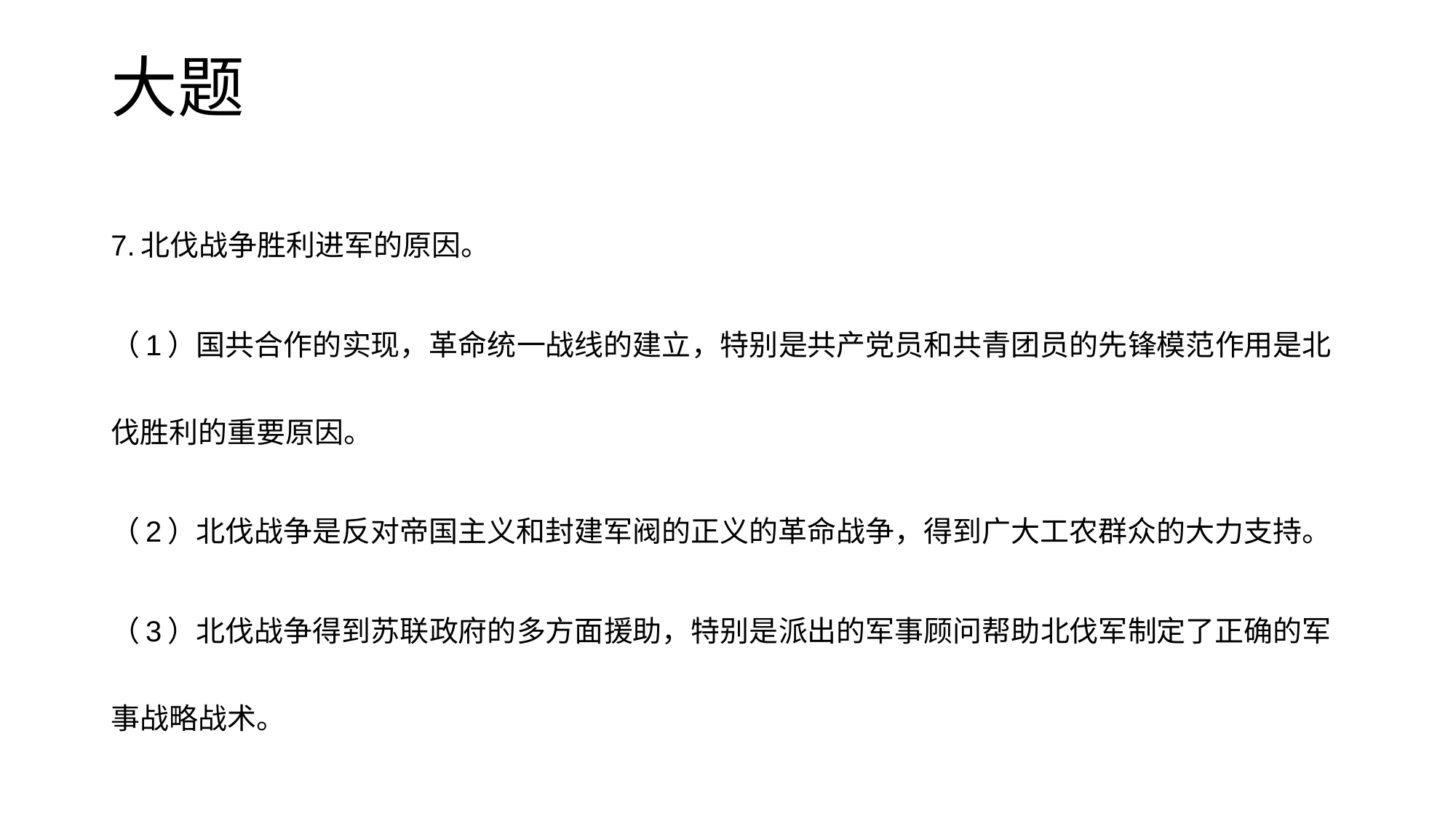

# 大题
7.北伐战争胜利进军的原因。
（1）国共合作的实现，革命统一战线的建立，特别是共产党员和共青团员的先锋模范作用是北伐胜利的重要原因。
（2）北伐战争是反对帝国主义和封建军阀的正义的革命战争，得到广大工农群众的大力支持。
（3）北伐战争得到苏联政府的多方面援助，特别是派出的军事顾问帮助北伐军制定了正确的军事战略战术。